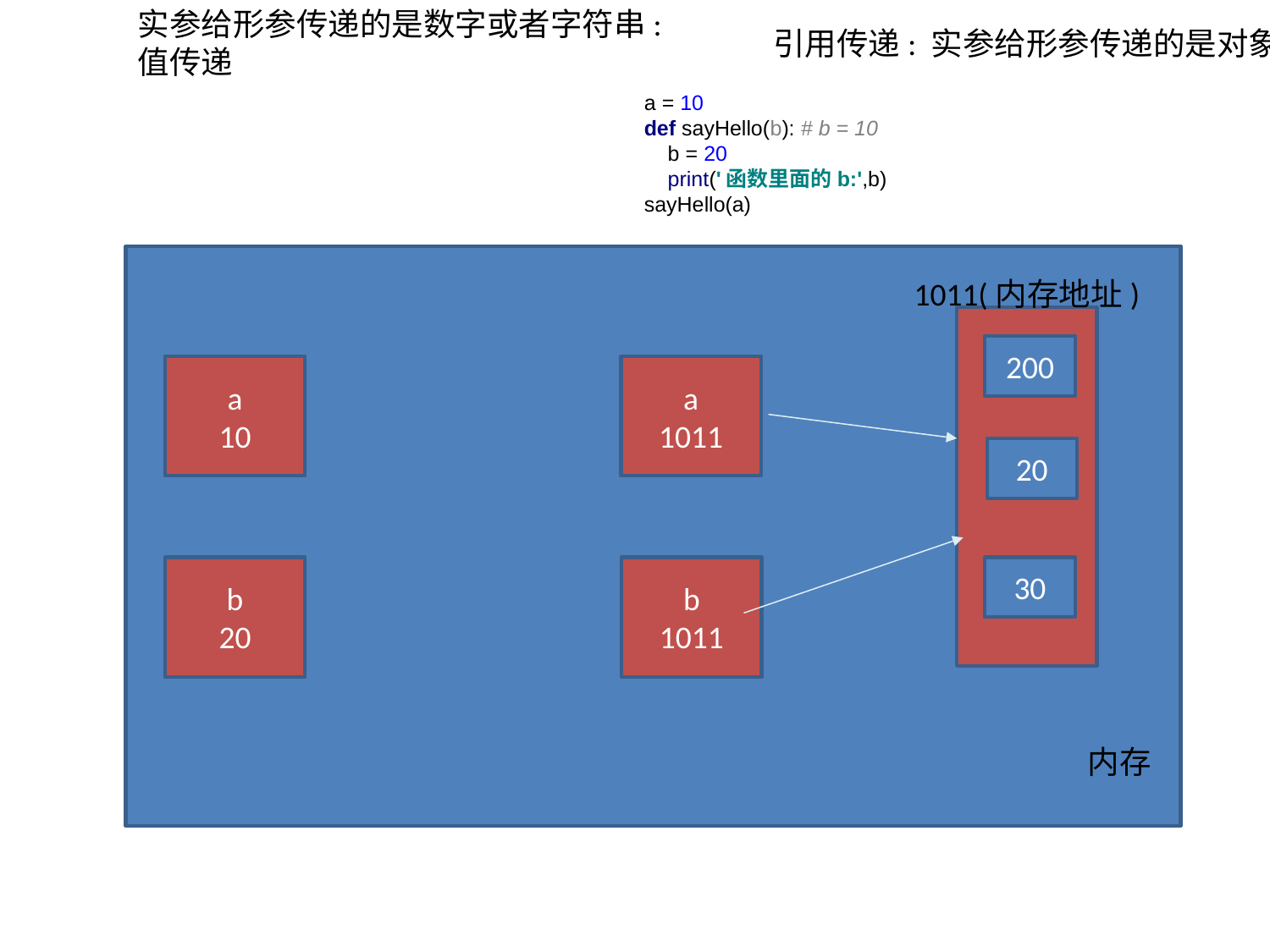

实参给形参传递的是数字或者字符串:
值传递

引用传递: 实参给形参传递的是对象
a = 10
def sayHello(b): # b = 10
    b = 20
    print('函数里面的b:',b)
sayHello(a)
# 引用传递: 对象 a = [10,20,30] def sayHello(b): b[0] = 200 print('函数里面的b',b) sayHello(a) print('函数外面的a:',a)

1011(内存地址)

200
a
10
a
1011
20
b
20
b
1011
30
内存